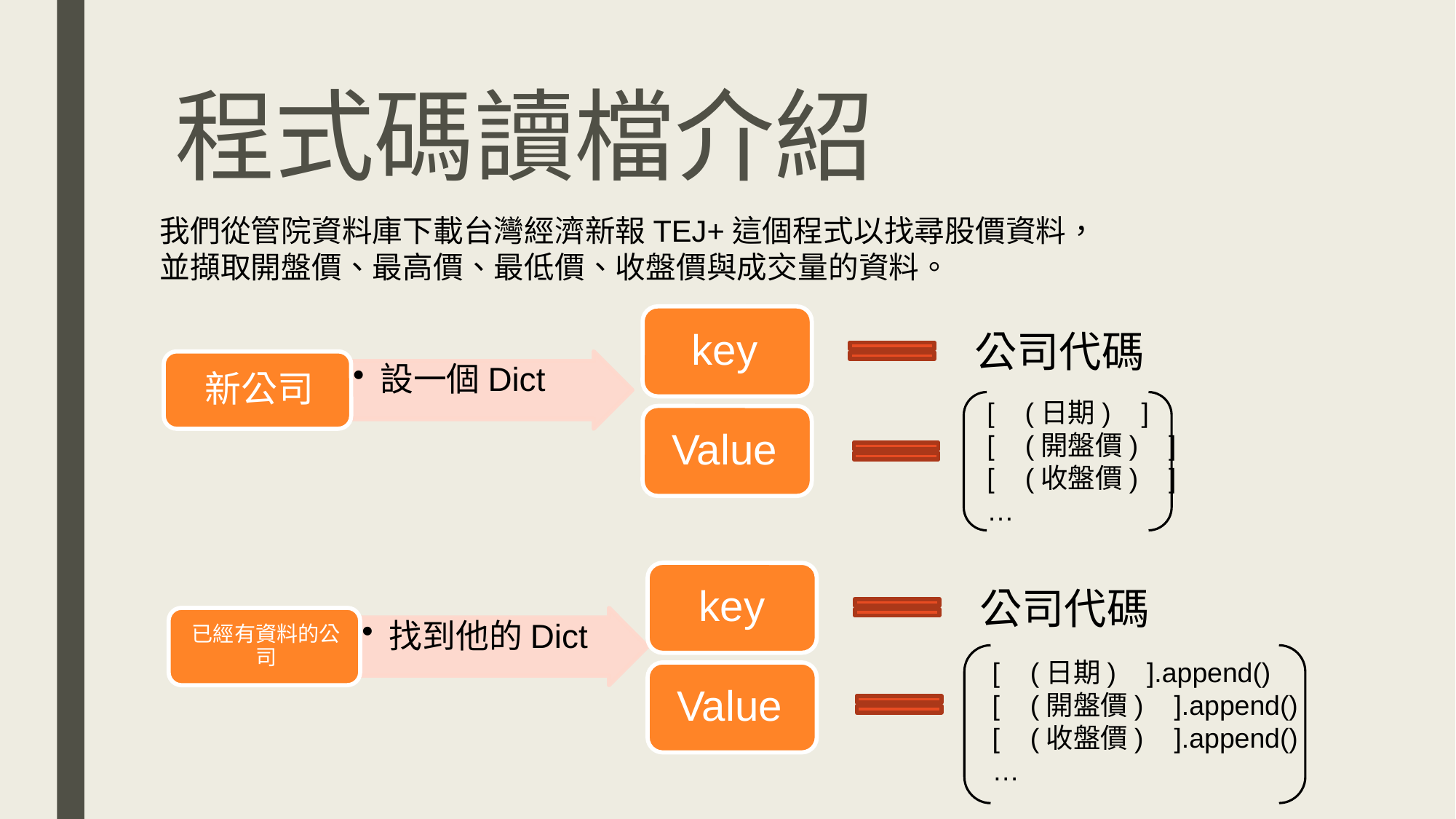

# 程式碼讀檔介紹
我們從管院資料庫下載台灣經濟新報TEJ+這個程式以找尋股價資料，並擷取開盤價、最高價、最低價、收盤價與成交量的資料。

key
公司代碼

設一個Dict
新公司
[    (日期)    ]
[    (開盤價)    ]
[    (收盤價)    ]
…

Value

key
公司代碼

找到他的Dict
已經有資料的公司

[    (日期)    ].append()
[    (開盤價)    ].append()
[    (收盤價)    ].append()
…

Value